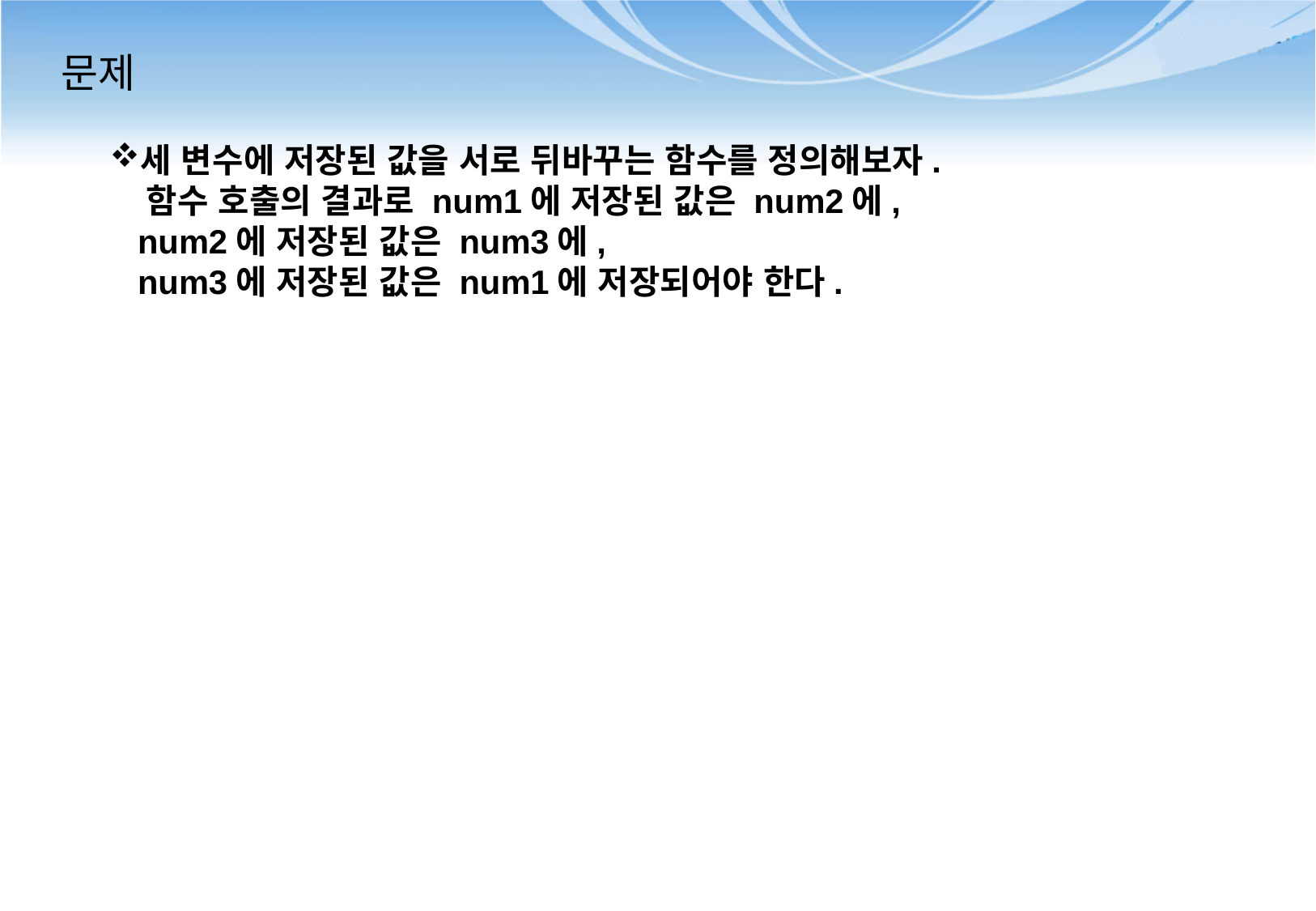

# 문제
세 변수에 저장된 값을 서로 뒤바꾸는 함수를 정의해보자.
   함수 호출의 결과로 num1에 저장된 값은 num2에,
   num2에 저장된 값은 num3에,
   num3에 저장된 값은 num1에 저장되어야 한다.